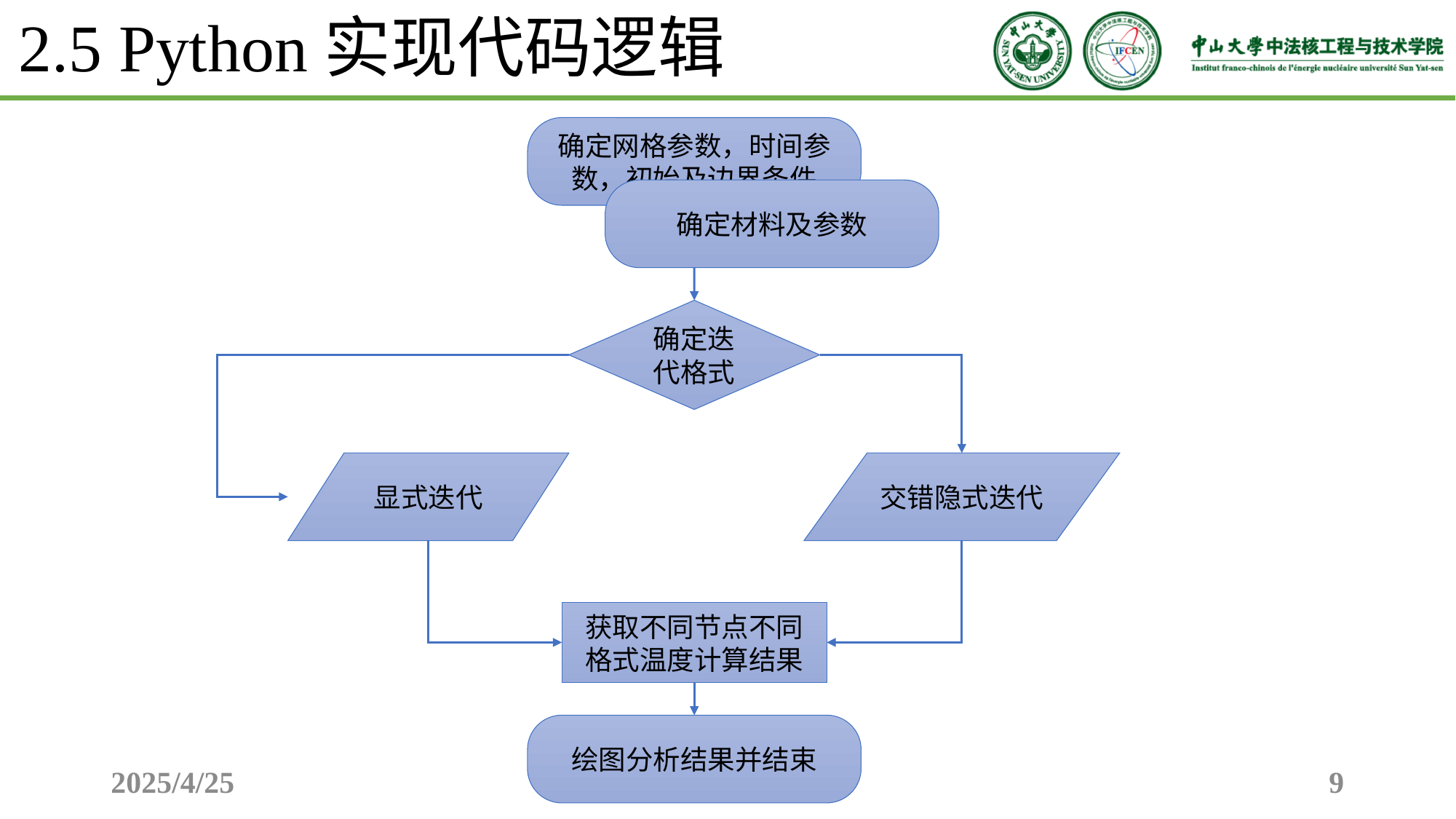

# 2.5 Python实现代码逻辑
确定网格参数，时间参数，初始及边界条件
确定材料及参数
确定迭代格式
显式迭代
交错隐式迭代
获取不同节点不同格式温度计算结果
绘图分析结果并结束
2025/4/25
9